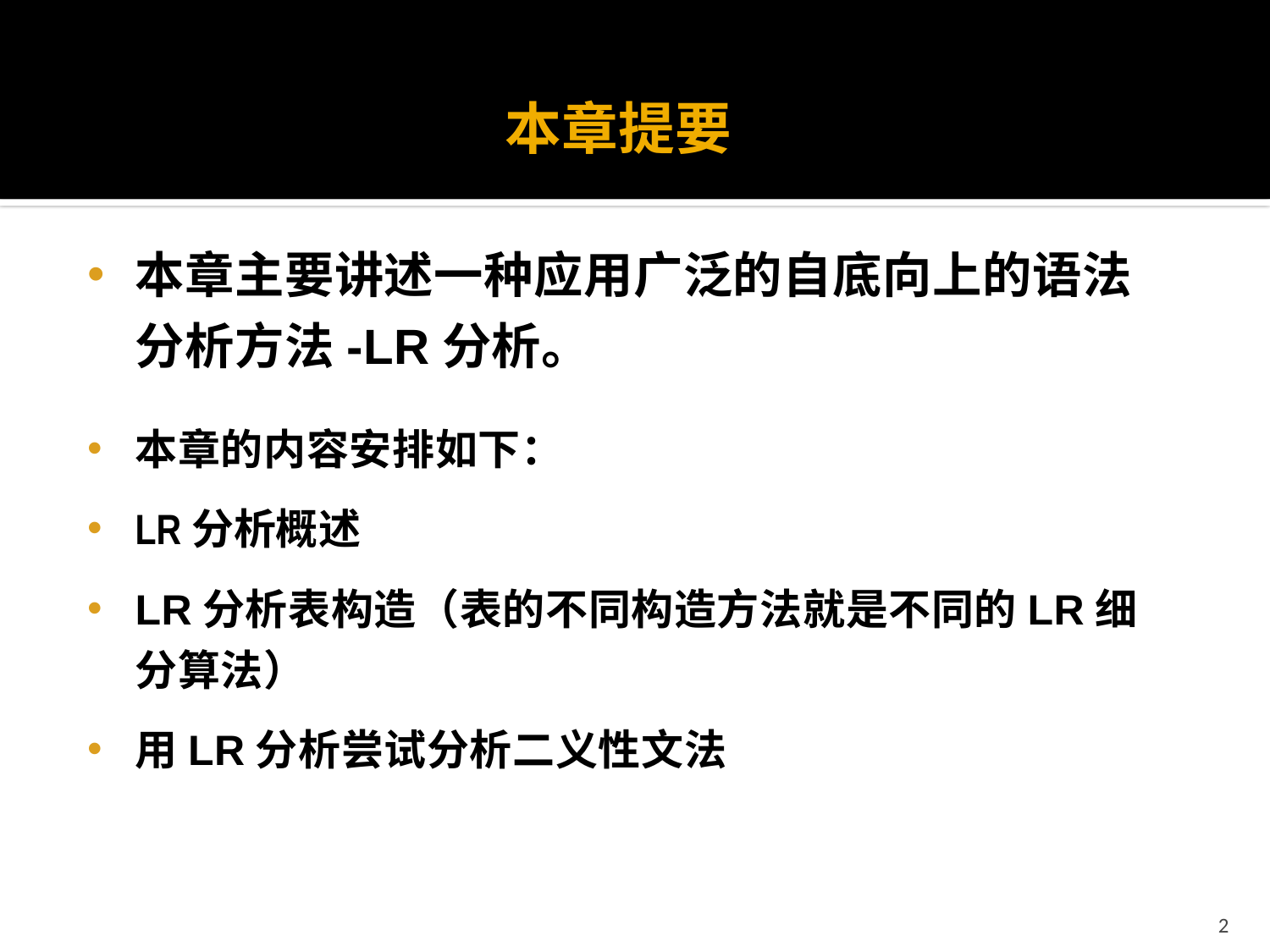

# 本章提要
本章主要讲述一种应用广泛的自底向上的语法分析方法-LR分析。
本章的内容安排如下：
LR分析概述
LR分析表构造（表的不同构造方法就是不同的LR细分算法）
用LR分析尝试分析二义性文法
2